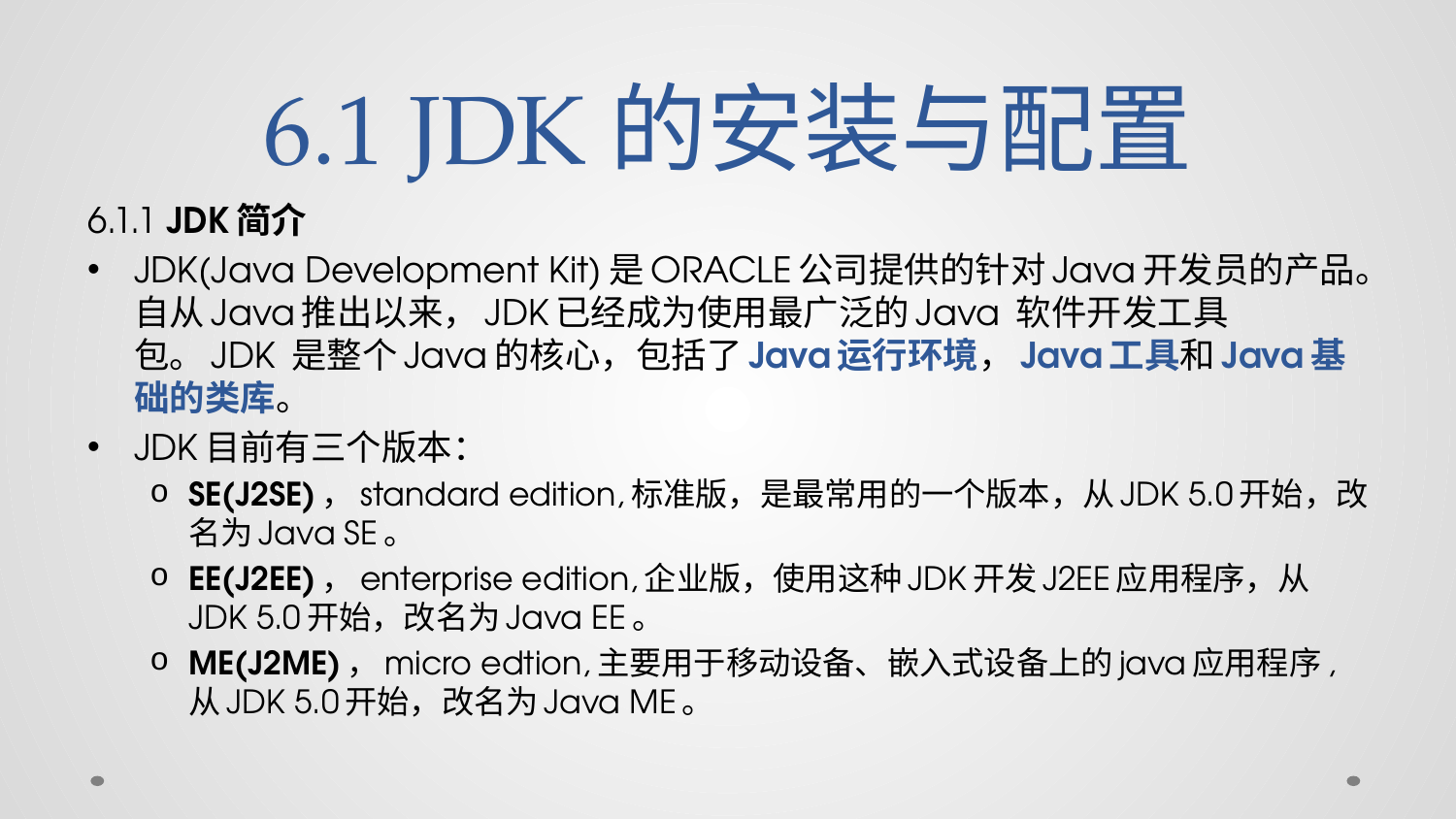

# 6.1 JDK的安装与配置
6.1.1 JDK简介
JDK(Java Development Kit)是ORACLE公司提供的针对Java开发员的产品。自从Java推出以来，JDK已经成为使用最广泛的Java 软件开发工具包。JDK 是整个Java的核心，包括了Java运行环境，Java工具和Java基础的类库。
JDK目前有三个版本：
SE(J2SE)，standard edition,标准版，是最常用的一个版本，从JDK 5.0开始，改名为Java SE。
EE(J2EE)，enterprise edition,企业版，使用这种JDK开发J2EE应用程序，从JDK 5.0开始，改名为Java EE。
ME(J2ME)，micro edtion,主要用于移动设备、嵌入式设备上的java应用程序,从JDK 5.0开始，改名为Java ME。